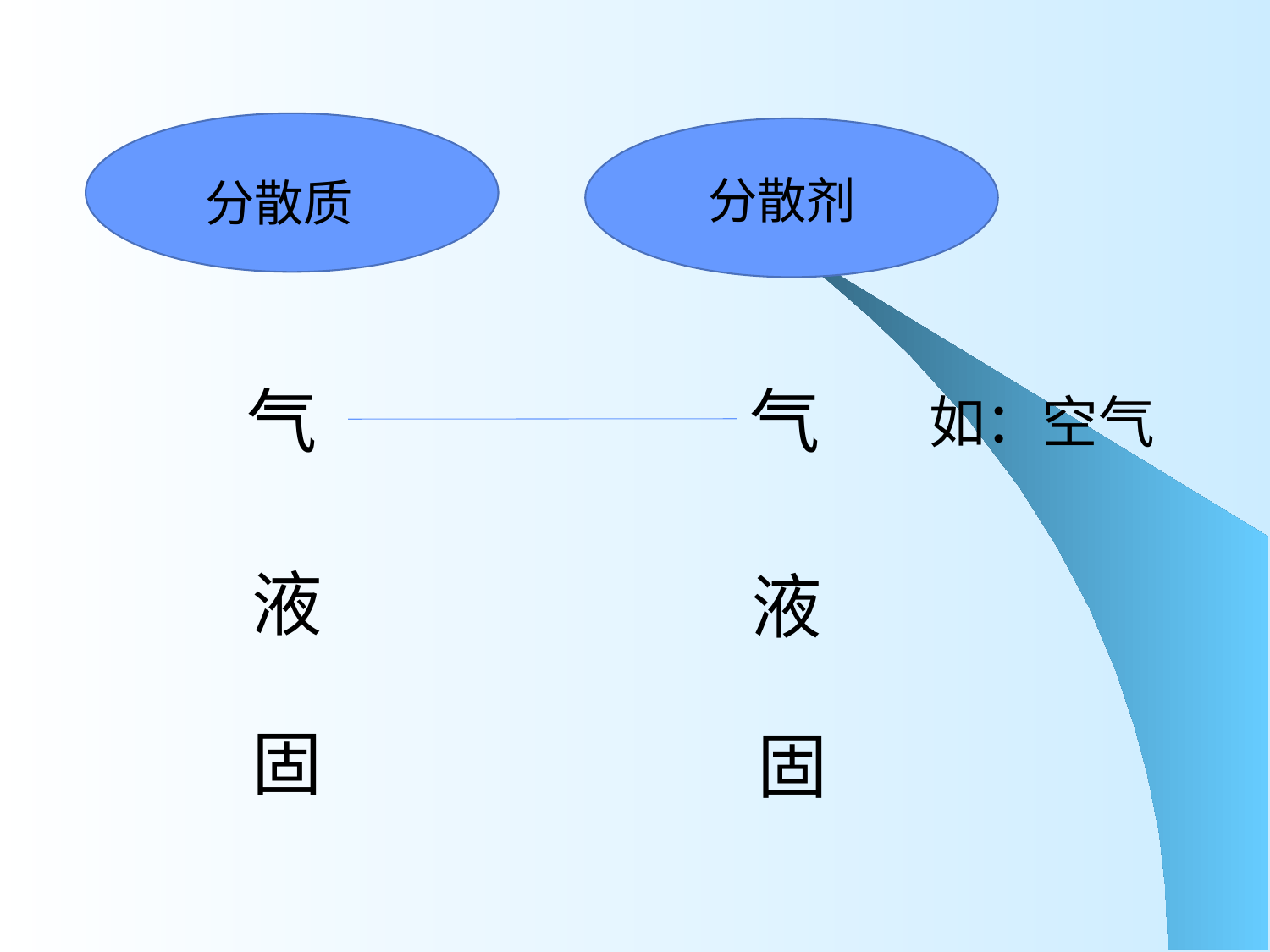

分散剂
分散质
气
气
 如：空气
液
液
固
固